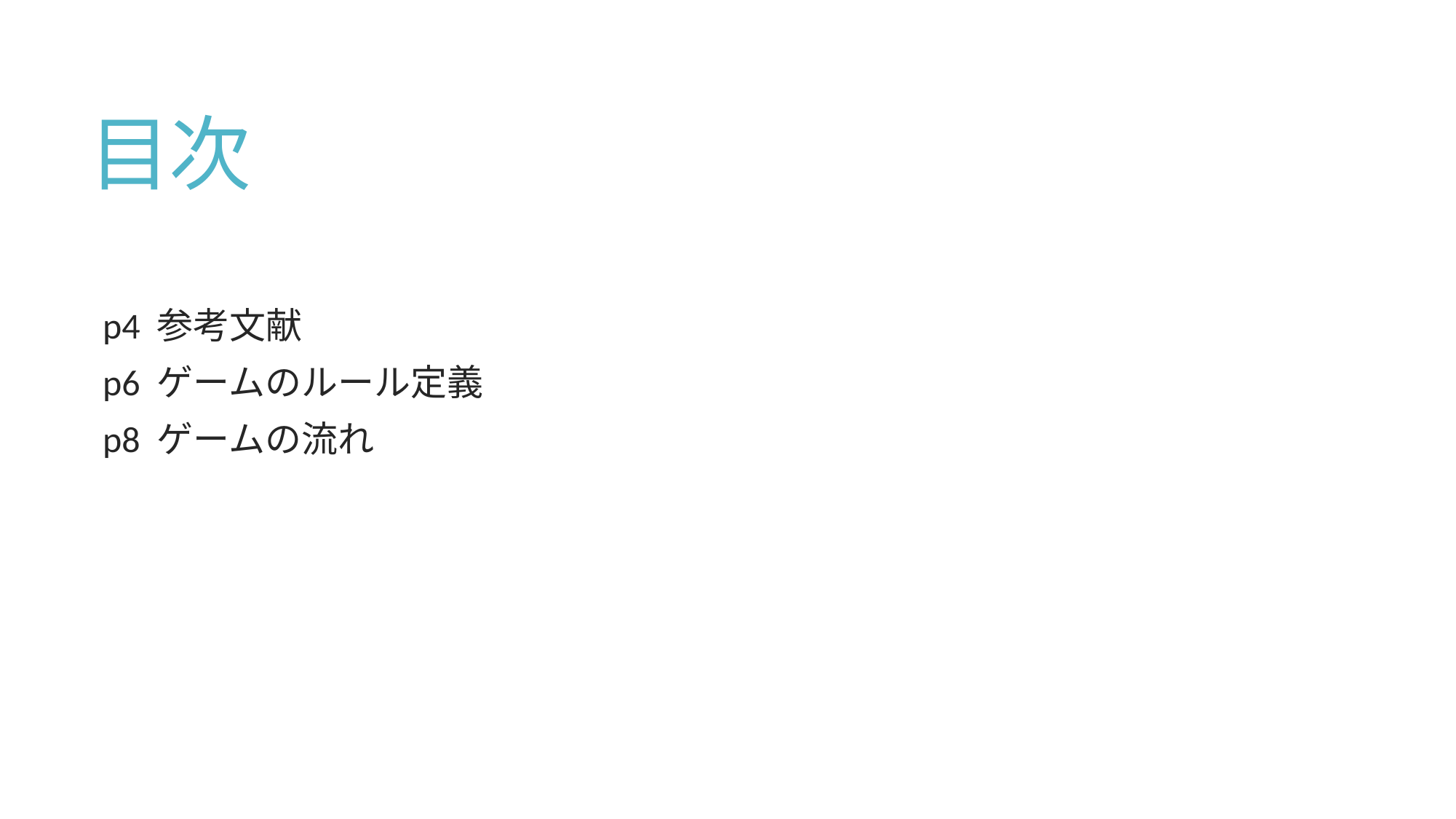

# 目次

p4 参考文献
p6 ゲームのルール定義
p8 ゲームの流れ